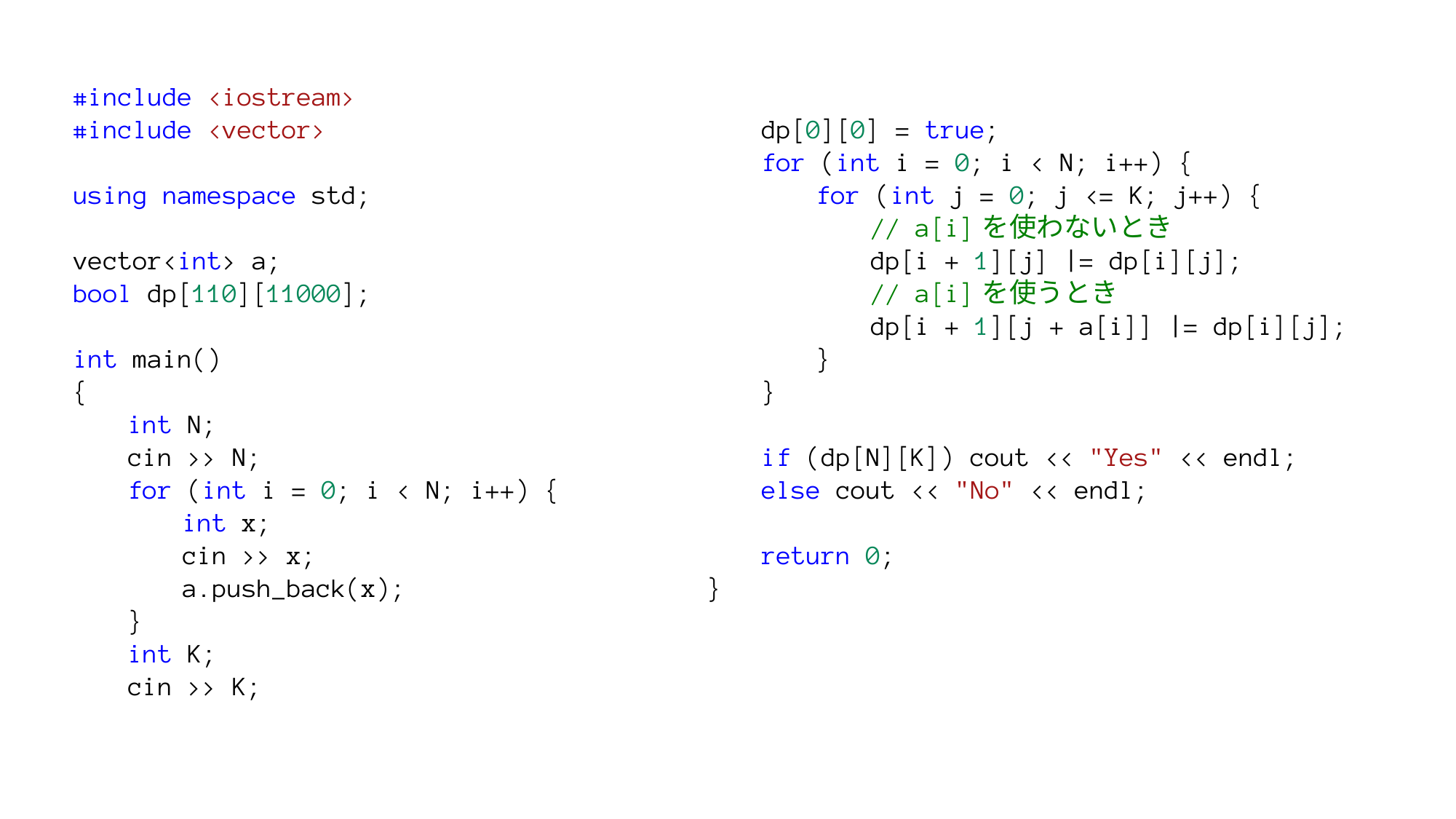

#include <iostream>
#include <vector>
using namespace std;
vector<int> a;
bool dp[110][11000];
int main()
{
int N;
cin >> N;
for (int i = 0; i < N; i++) {
int x;
cin >> x;
a.push_back(x);
}
int K;
cin >> K;

dp[0][0] = true;
for (int i = 0; i < N; i++) {
for (int j = 0; j <= K; j++) {
// a[i]を使わないとき
dp[i + 1][j] |= dp[i][j];
// a[i]を使うとき
dp[i + 1][j + a[i]] |= dp[i][j];
}
}
if (dp[N][K]) cout << "Yes" << endl;
else cout << "No" << endl;
return 0;
}